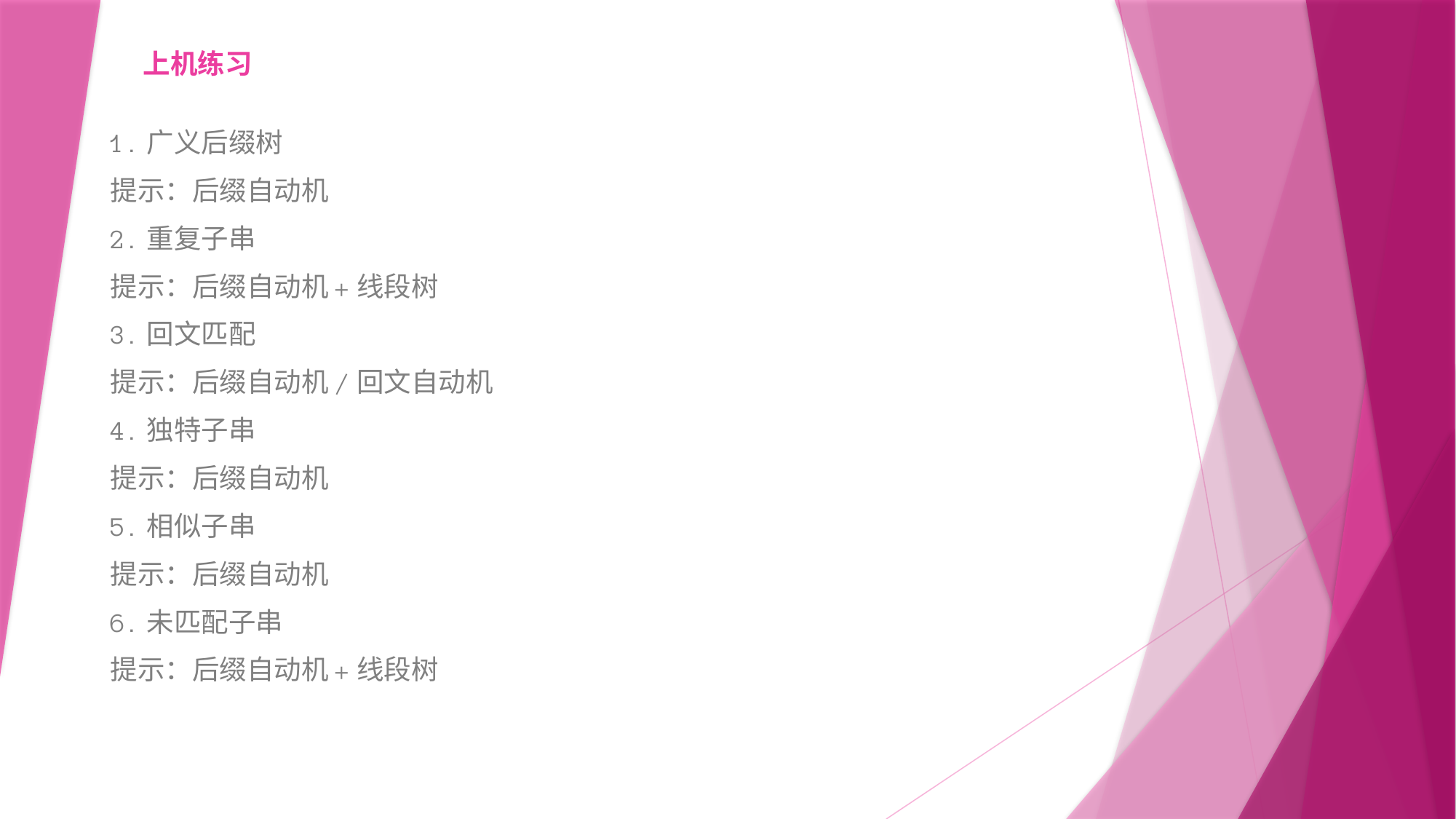

# 上机练习
1.广义后缀树
提示：后缀自动机
2.重复子串
提示：后缀自动机+线段树
3.回文匹配
提示：后缀自动机/回文自动机
4.独特子串
提示：后缀自动机
5.相似子串
提示：后缀自动机
6.未匹配子串
提示：后缀自动机+线段树